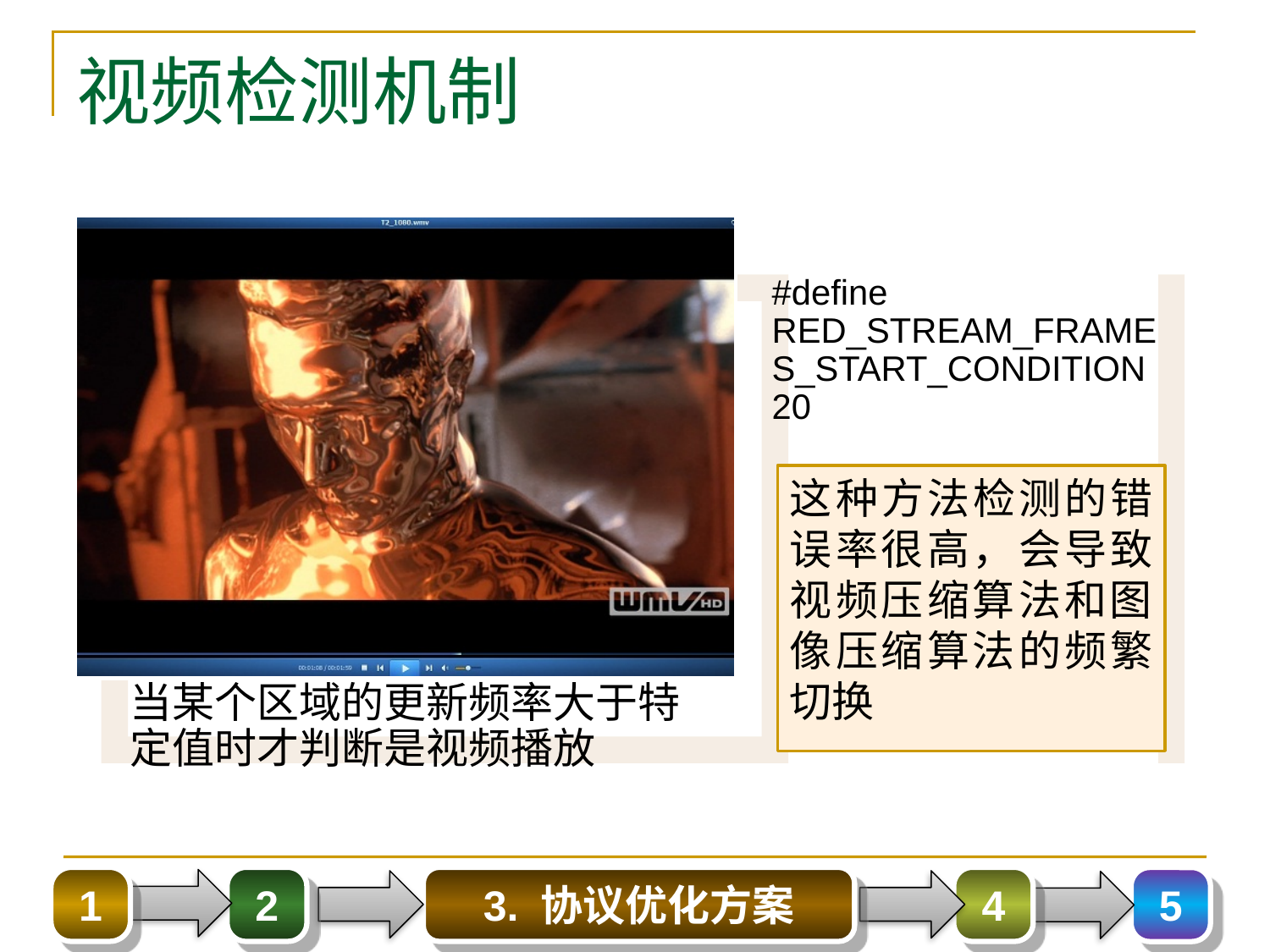

# 视频检测机制
当某个区域的更新频率大于特定值时才判断是视频播放
#define RED_STREAM_FRAMES_START_CONDITION 20
这种方法检测的错误率很高，会导致视频压缩算法和图像压缩算法的频繁切换

1
2
3. 协议优化方案
4
5